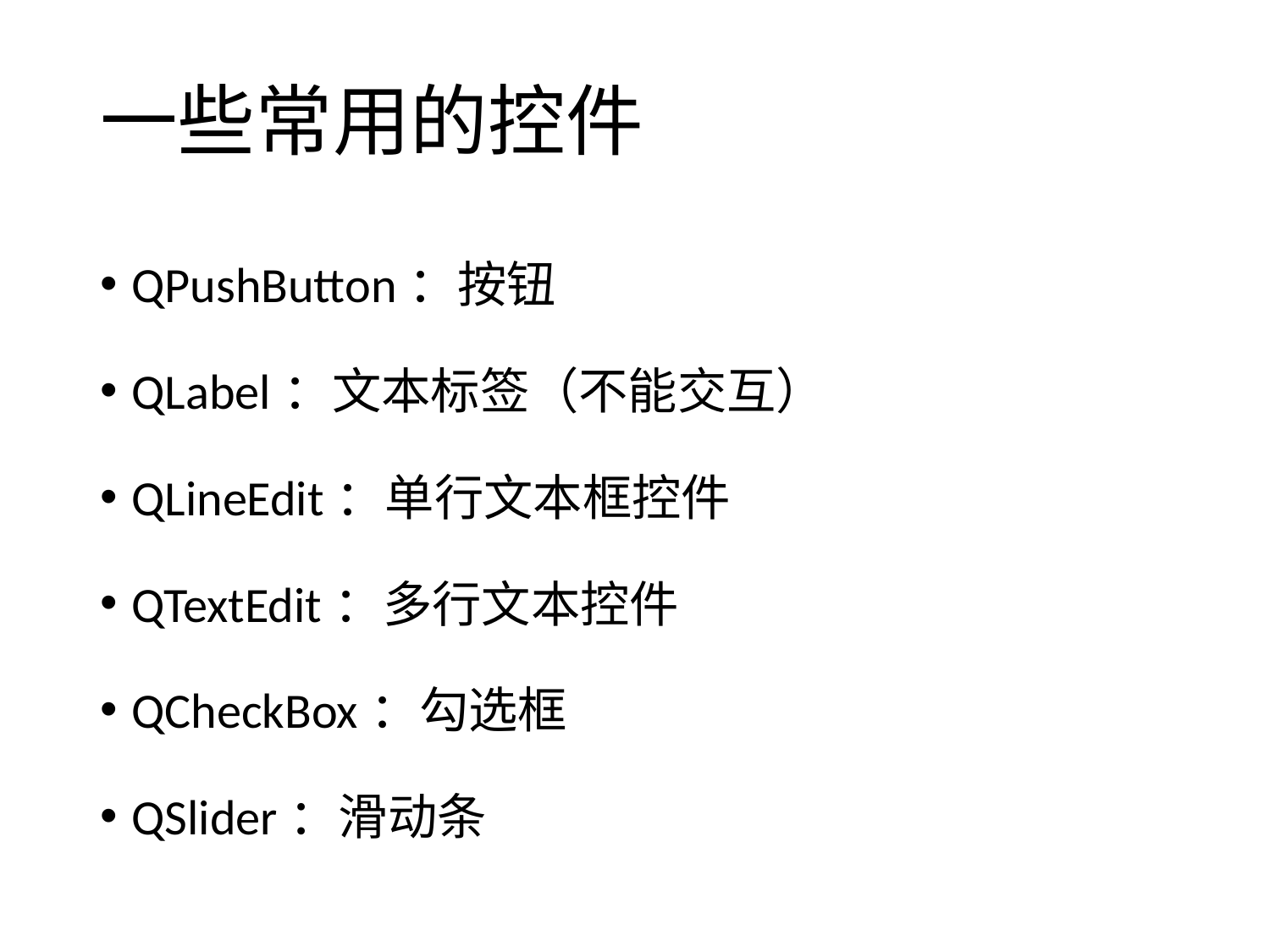

# 一些常用的控件
QPushButton：按钮
QLabel：文本标签（不能交互）
QLineEdit：单行文本框控件
QTextEdit：多行文本控件
QCheckBox：勾选框
QSlider：滑动条